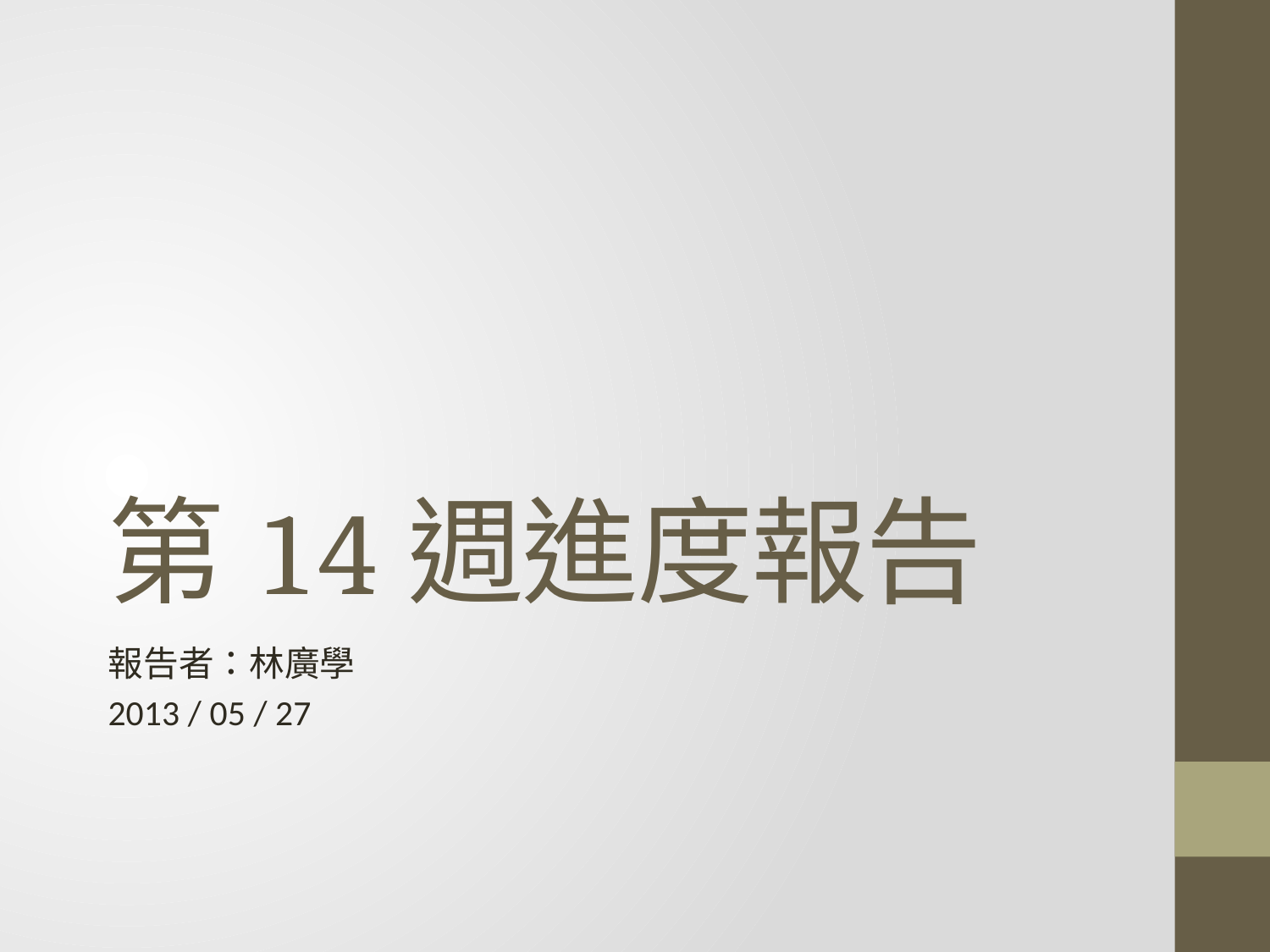

# 第14週進度報告
報告者：林廣學
2013 / 05 / 27